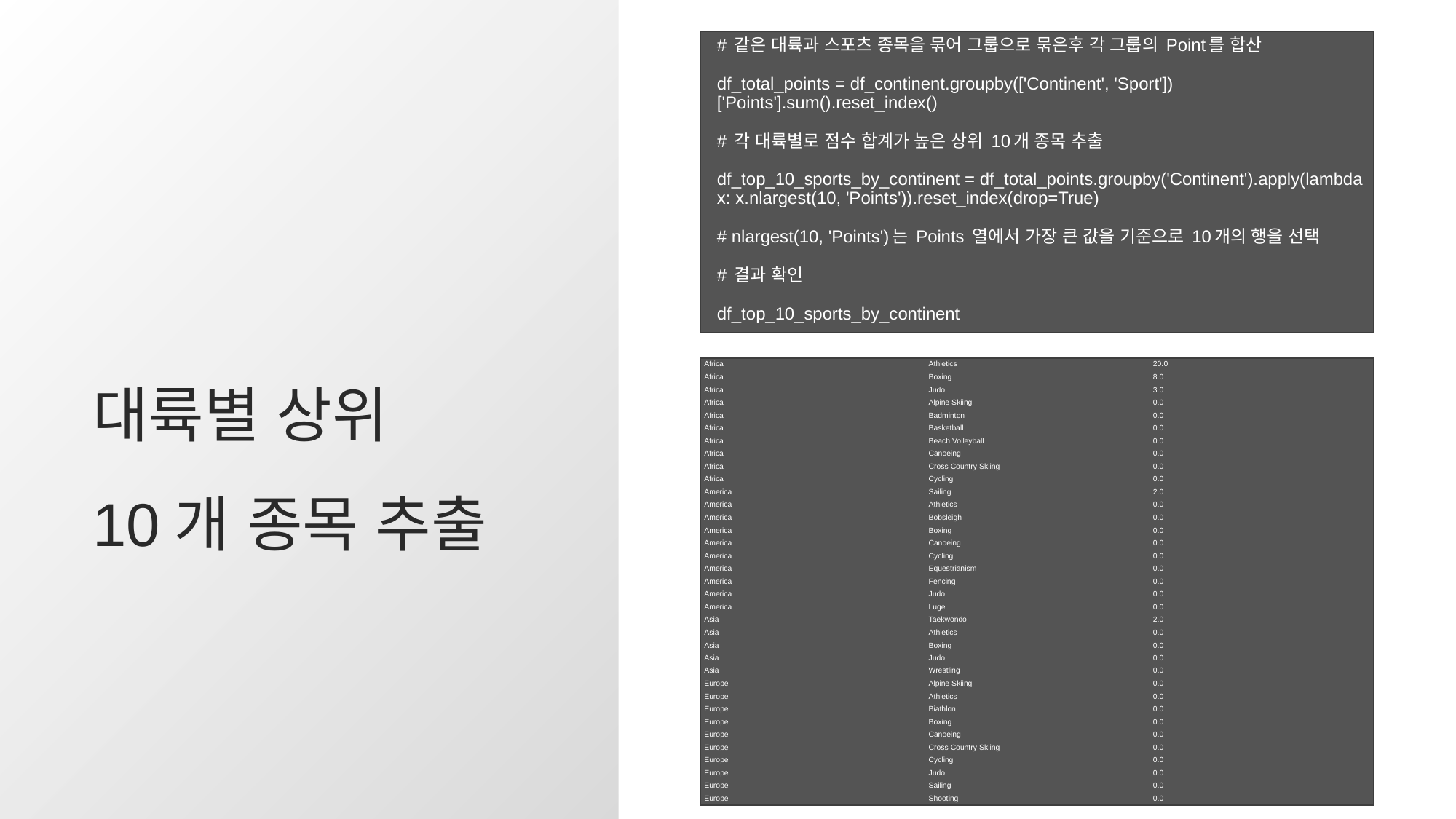

# 같은 대륙과 스포츠 종목을 묶어 그룹으로 묶은후 각 그룹의 Point를 합산
df_total_points = df_continent.groupby(['Continent', 'Sport'])['Points'].sum().reset_index()
# 각 대륙별로 점수 합계가 높은 상위 10개 종목 추출
df_top_10_sports_by_continent = df_total_points.groupby('Continent').apply(lambda x: x.nlargest(10, 'Points')).reset_index(drop=True)
# nlargest(10, 'Points')는 Points 열에서 가장 큰 값을 기준으로 10개의 행을 선택
# 결과 확인
df_top_10_sports_by_continent
# 대륙별 상위 10개 종목 추출

| Africa | Athletics | 20.0 |
| --- | --- | --- |
| Africa | Boxing | 8.0 |
| Africa | Judo | 3.0 |
| Africa | Alpine Skiing | 0.0 |
| Africa | Badminton | 0.0 |
| Africa | Basketball | 0.0 |
| Africa | Beach Volleyball | 0.0 |
| Africa | Canoeing | 0.0 |
| Africa | Cross Country Skiing | 0.0 |
| Africa | Cycling | 0.0 |
| America | Sailing | 2.0 |
| America | Athletics | 0.0 |
| America | Bobsleigh | 0.0 |
| America | Boxing | 0.0 |
| America | Canoeing | 0.0 |
| America | Cycling | 0.0 |
| America | Equestrianism | 0.0 |
| America | Fencing | 0.0 |
| America | Judo | 0.0 |
| America | Luge | 0.0 |
| Asia | Taekwondo | 2.0 |
| Asia | Athletics | 0.0 |
| Asia | Boxing | 0.0 |
| Asia | Judo | 0.0 |
| Asia | Wrestling | 0.0 |
| Europe | Alpine Skiing | 0.0 |
| Europe | Athletics | 0.0 |
| Europe | Biathlon | 0.0 |
| Europe | Boxing | 0.0 |
| Europe | Canoeing | 0.0 |
| Europe | Cross Country Skiing | 0.0 |
| Europe | Cycling | 0.0 |
| Europe | Judo | 0.0 |
| Europe | Sailing | 0.0 |
| Europe | Shooting | 0.0 |